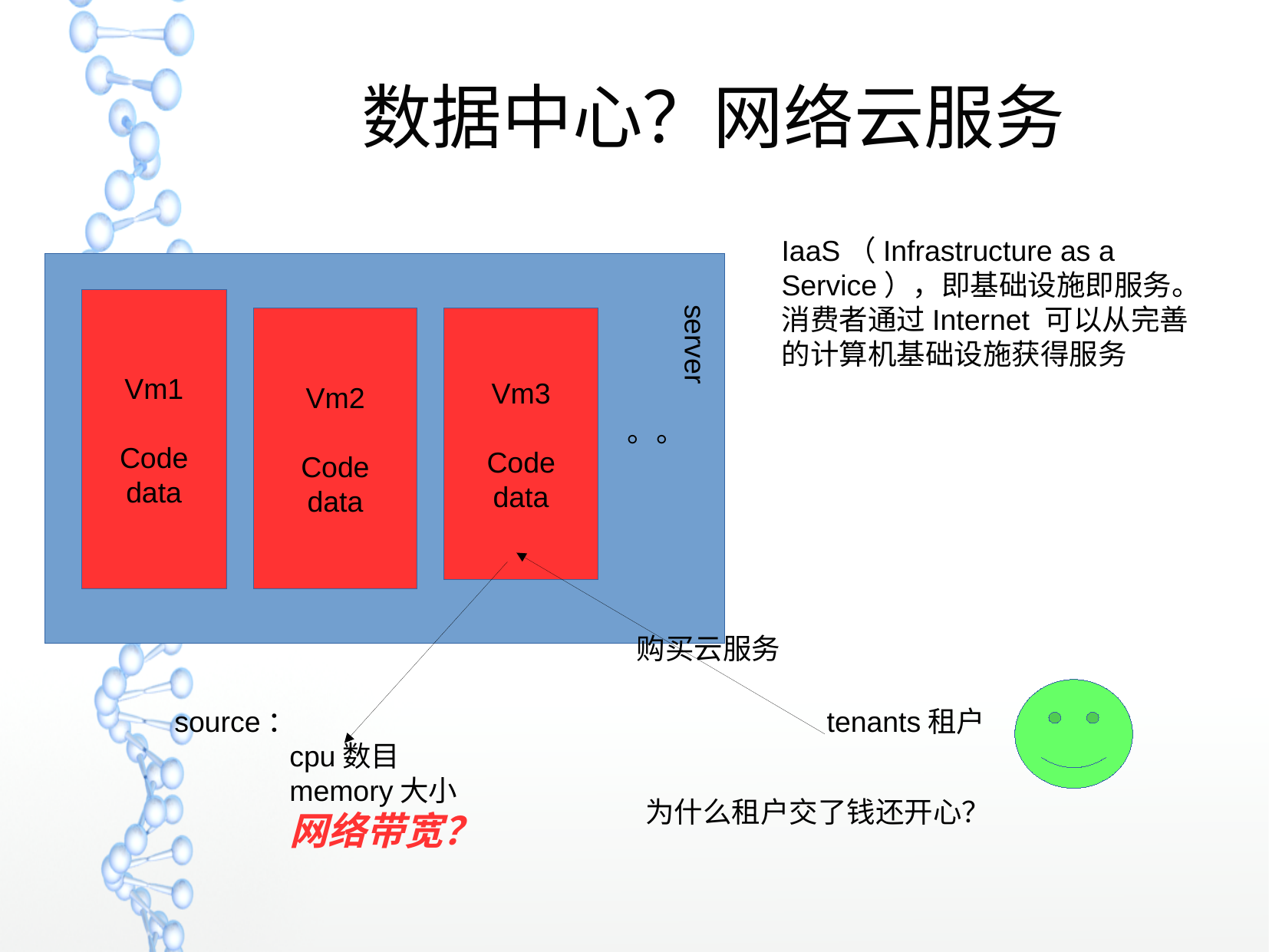

数据中心？网络云服务
IaaS（Infrastructure as a Service），即基础设施即服务。
消费者通过Internet 可以从完善的计算机基础设施获得服务

Vm1

Code
data
server
Vm2

Code
data
Vm3

Code
data
。。

购买云服务

source：
	cpu数目
	memory大小
	网络带宽？
tenants租户
为什么租户交了钱还开心？